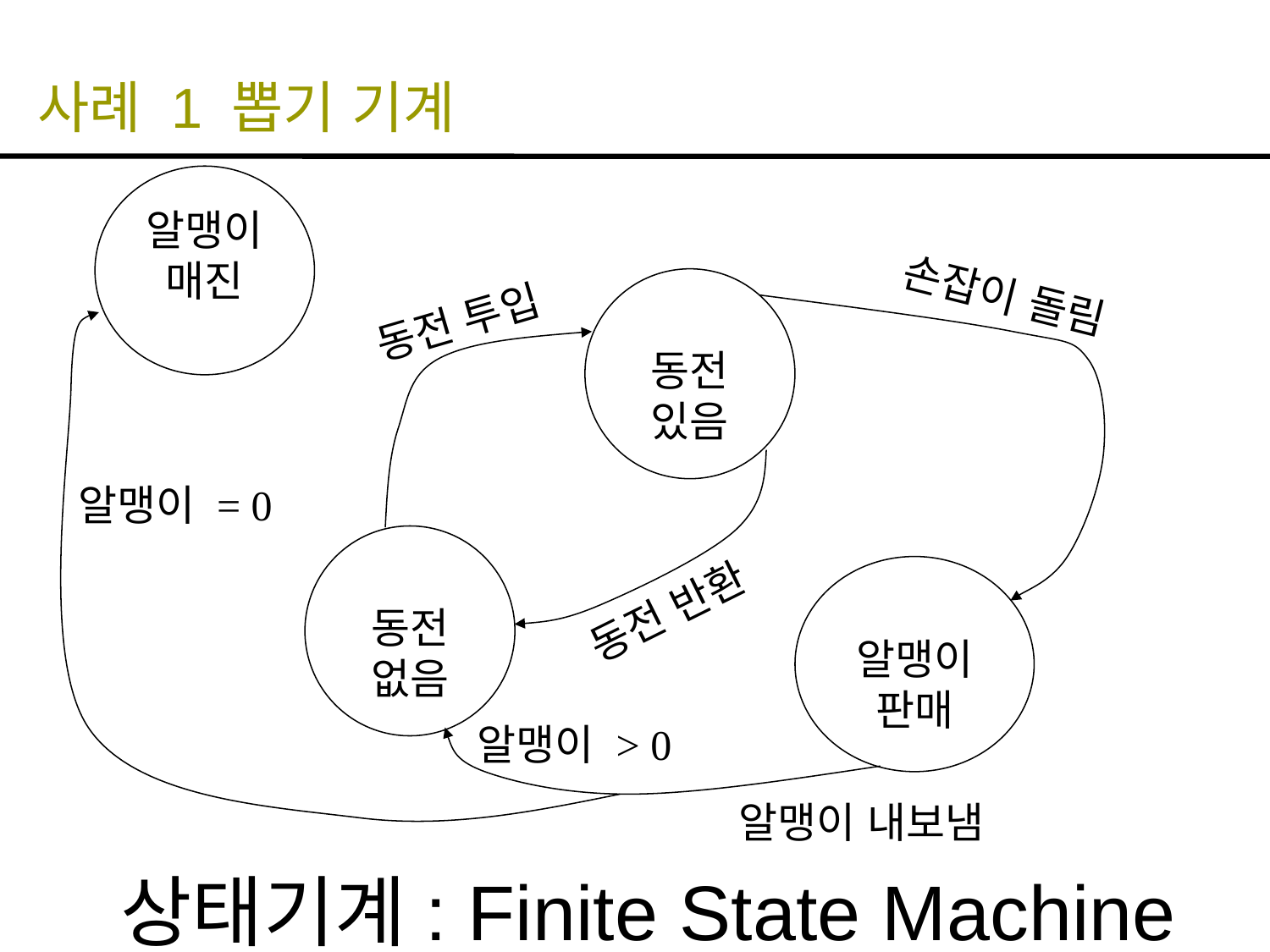

# 사례 1 뽑기 기계
알맹이 매진
손잡이 돌림

동전
있음
동전 투입

알맹이 = 0

동전
없음

알맹이
판매
동전 반환
알맹이 > 0

알맹이 내보냄
상태기계: Finite State Machine